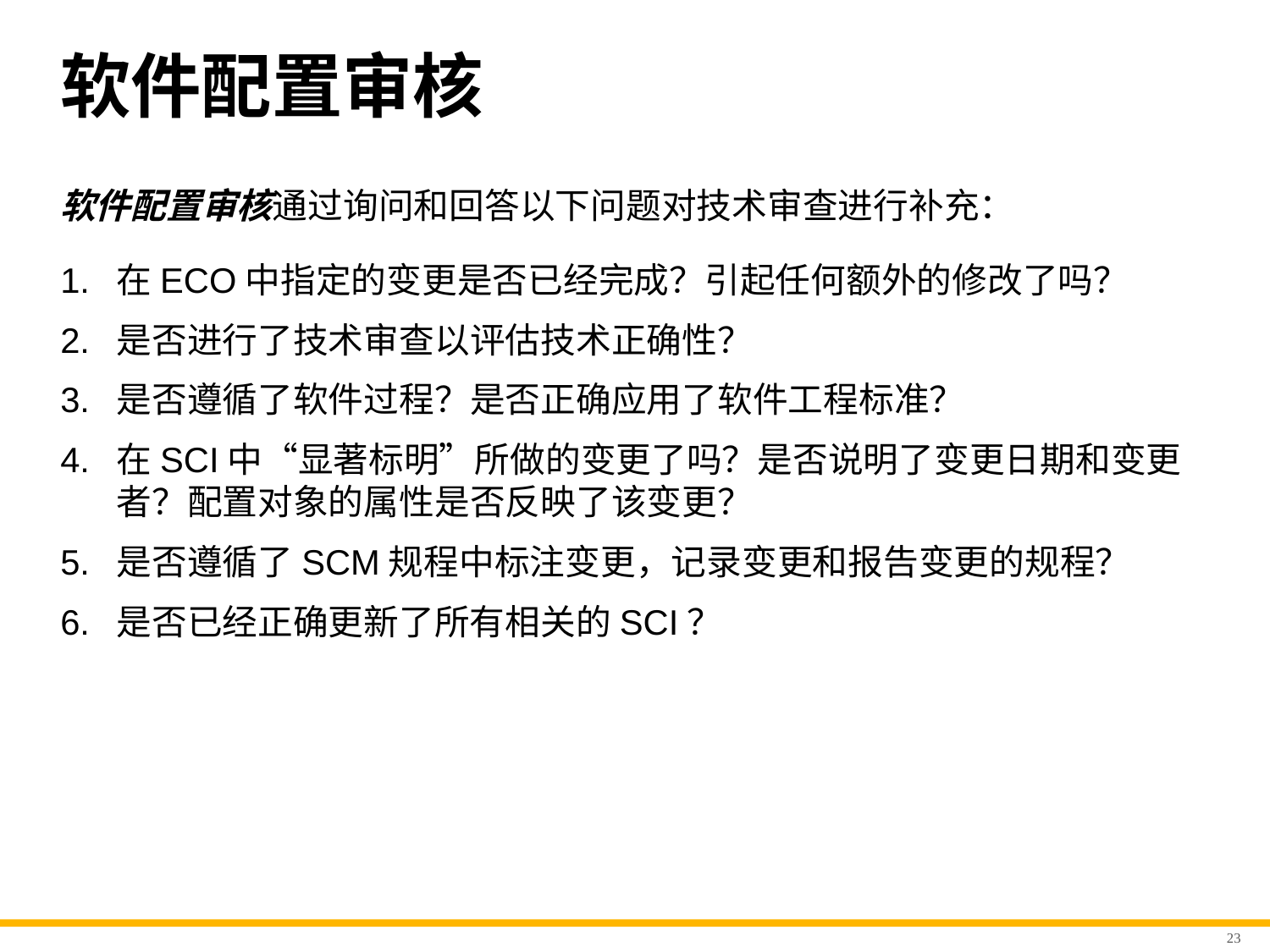

# 软件配置审核
软件配置审核通过询问和回答以下问题对技术审查进行补充：
在ECO中指定的变更是否已经完成？引起任何额外的修改了吗？
是否进行了技术审查以评估技术正确性？
是否遵循了软件过程？是否正确应用了软件工程标准？
在SCI中“显著标明”所做的变更了吗？是否说明了变更日期和变更者？配置对象的属性是否反映了该变更？
是否遵循了SCM规程中标注变更，记录变更和报告变更的规程？
是否已经正确更新了所有相关的SCI？
23